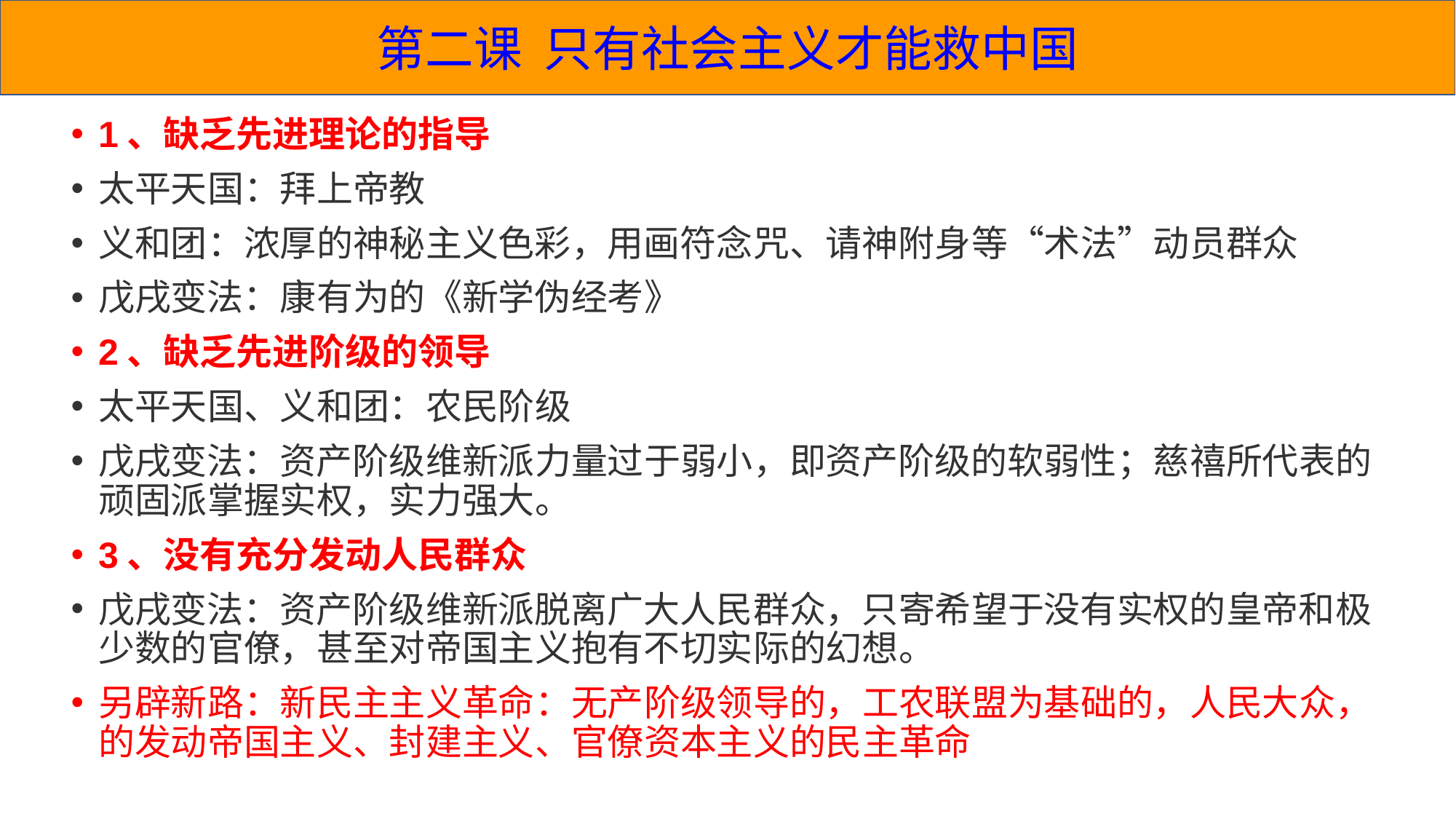

第二课  只有社会主义才能救中国
1、缺乏先进理论的指导
太平天国：拜上帝教
义和团：浓厚的神秘主义色彩，用画符念咒、请神附身等“术法”动员群众
戊戌变法：康有为的《新学伪经考》
2、缺乏先进阶级的领导
太平天国、义和团：农民阶级
戊戌变法：资产阶级维新派力量过于弱小，即资产阶级的软弱性；慈禧所代表的顽固派掌握实权，实力强大。
3、没有充分发动人民群众
戊戌变法：资产阶级维新派脱离广大人民群众，只寄希望于没有实权的皇帝和极少数的官僚，甚至对帝国主义抱有不切实际的幻想。
另辟新路：新民主主义革命：无产阶级领导的，工农联盟为基础的，人民大众，的发动帝国主义、封建主义、官僚资本主义的民主革命